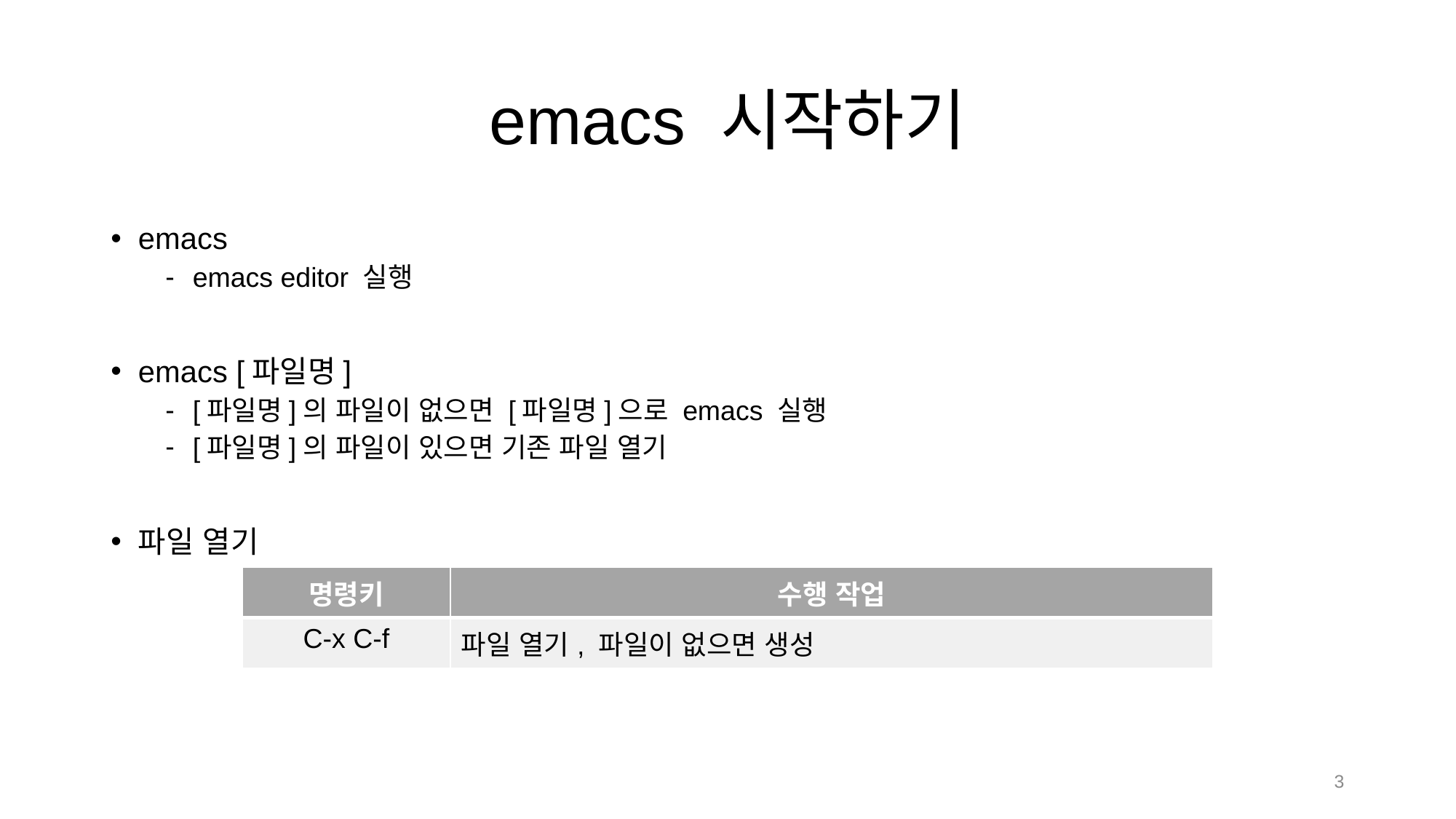

# emacs 시작하기
emacs
emacs editor 실행

emacs [파일명]
[파일명]의 파일이 없으면 [파일명]으로 emacs 실행
[파일명]의 파일이 있으면 기존 파일 열기

파일 열기
| 명령키 | 수행 작업 |
| --- | --- |
| C-x C-f | 파일 열기, 파일이 없으면 생성 |
3